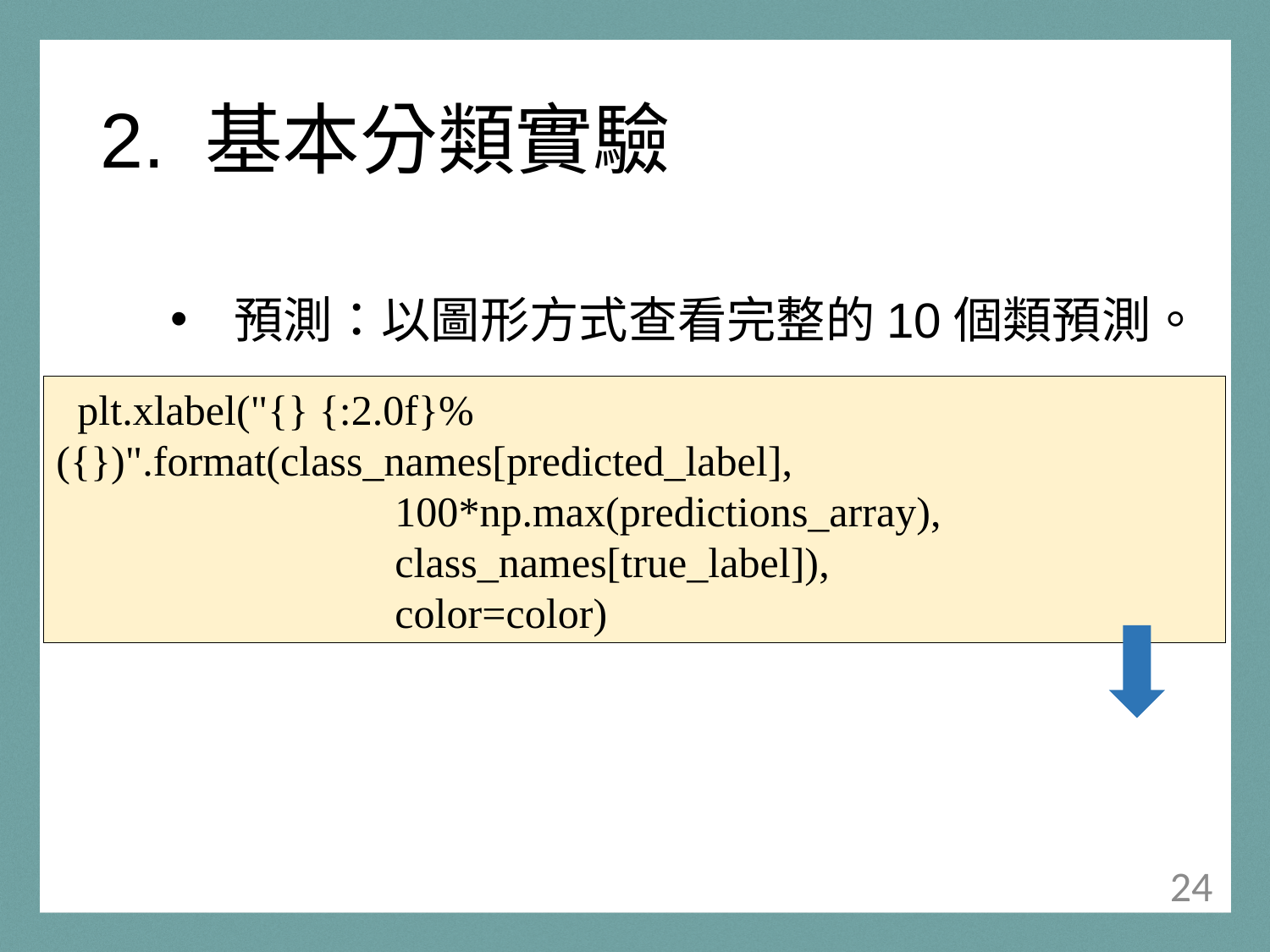

# 2. 基本分類實驗
預測：以圖形方式查看完整的10個類預測。
  plt.xlabel("{} {:2.0f}% ({})".format(class_names[predicted_label],
                                100*np.max(predictions_array),
                                class_names[true_label]),
                                color=color)

24